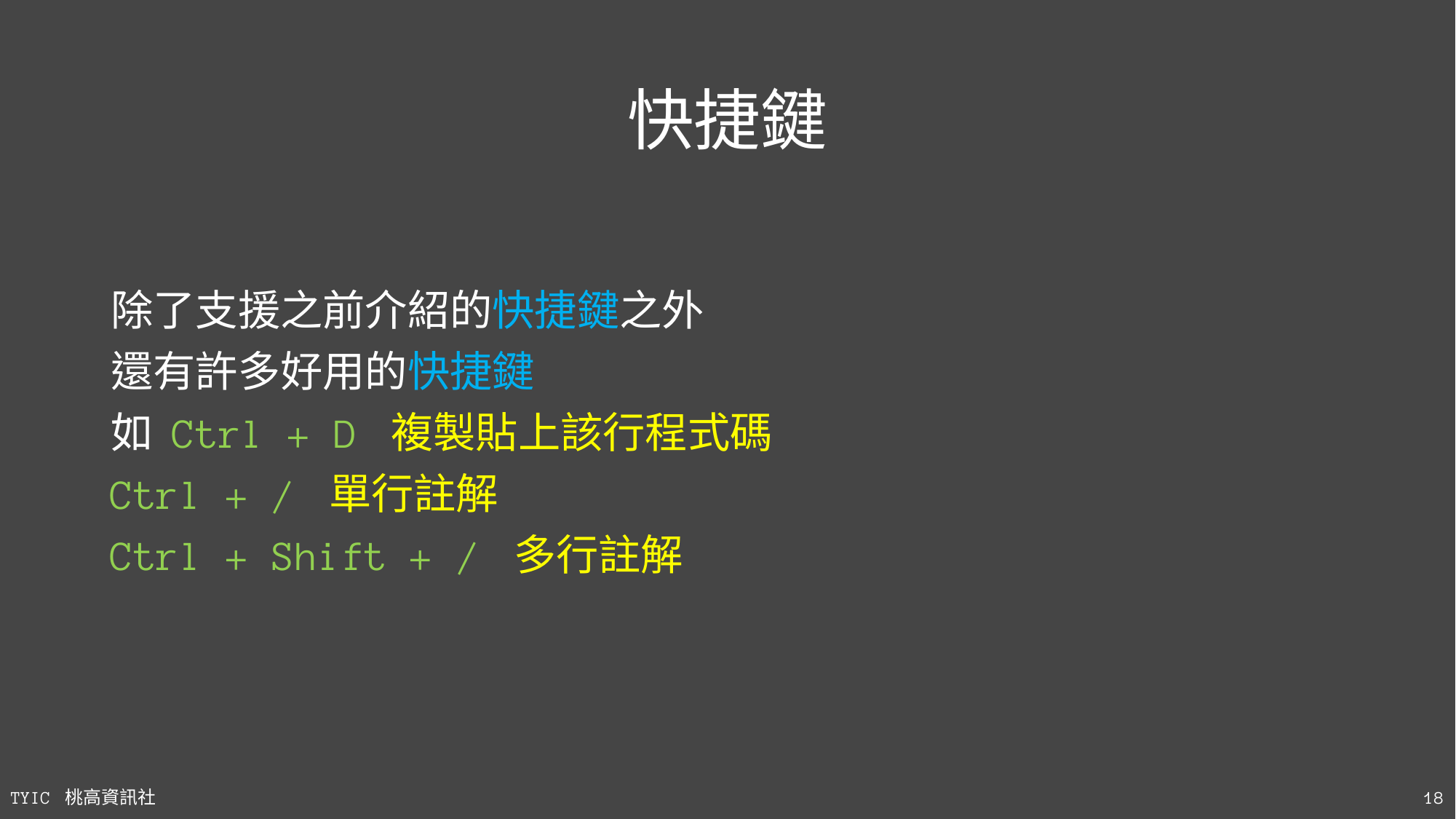

# 快捷鍵
除了支援之前介紹的快捷鍵之外
還有許多好用的快捷鍵
如 Ctrl + D 複製貼上該行程式碼
Ctrl + / 單行註解
Ctrl + Shift + / 多行註解